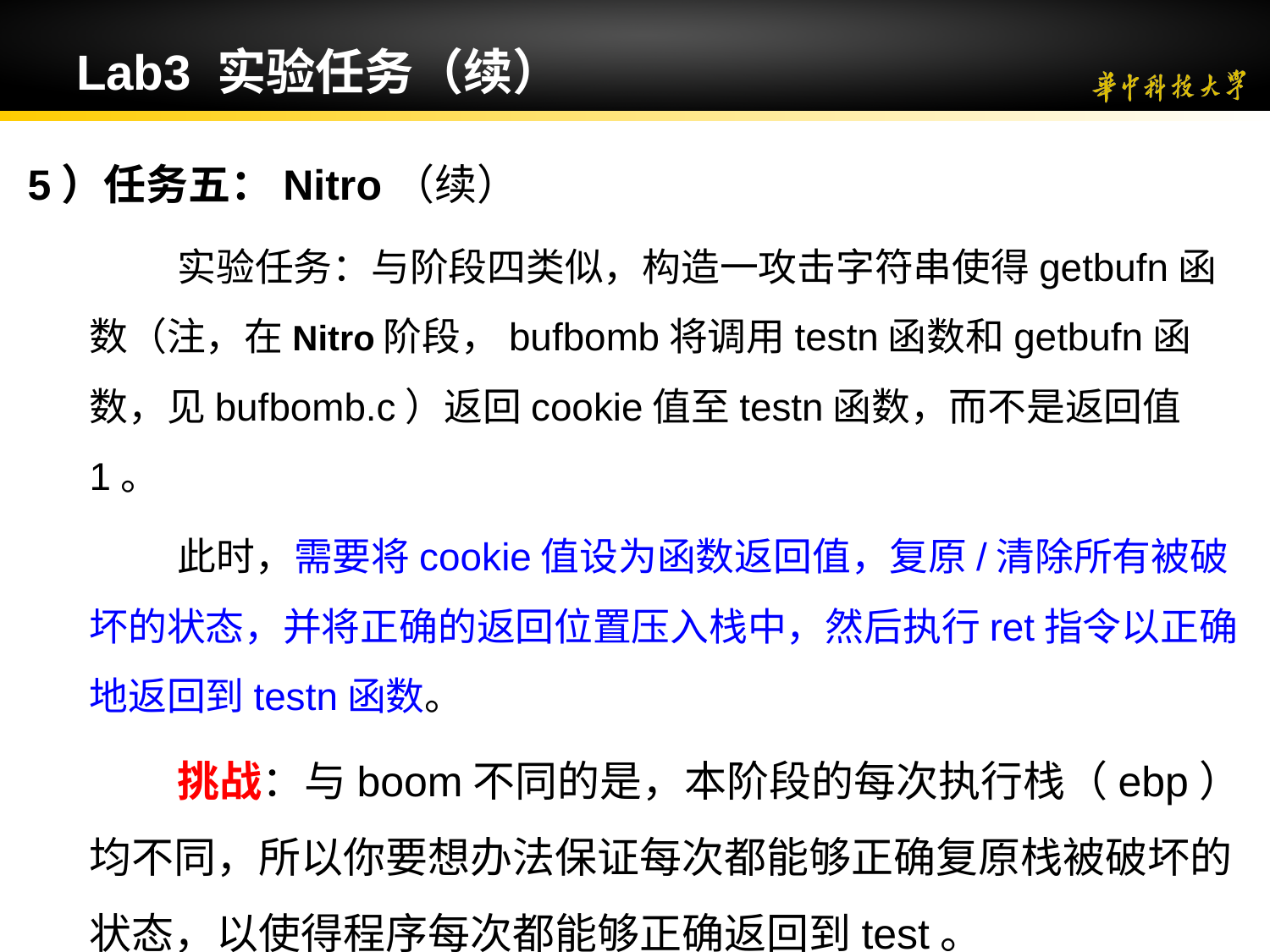

# Lab3 实验任务（续）
5）任务五：Nitro（续）
实验任务：与阶段四类似，构造一攻击字符串使得getbufn函数（注，在Nitro阶段，bufbomb将调用testn函数和getbufn函数，见bufbomb.c）返回cookie值至testn函数，而不是返回值1。
此时，需要将cookie值设为函数返回值，复原/清除所有被破坏的状态，并将正确的返回位置压入栈中，然后执行ret指令以正确地返回到testn函数。
挑战：与boom不同的是，本阶段的每次执行栈（ebp）均不同，所以你要想办法保证每次都能够正确复原栈被破坏的状态，以使得程序每次都能够正确返回到test。